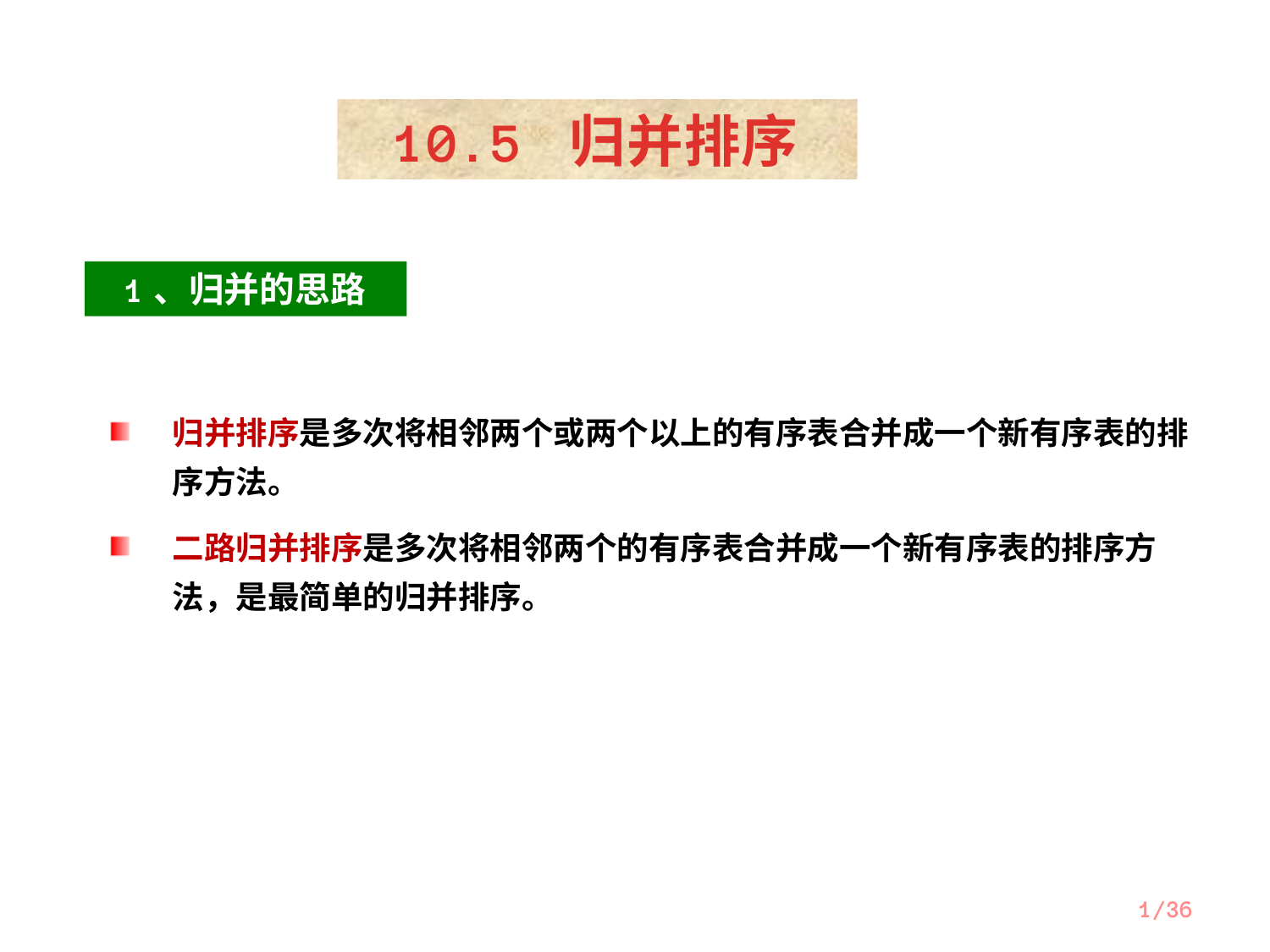

10.5 归并排序
1、归并的思路
归并排序是多次将相邻两个或两个以上的有序表合并成一个新有序表的排序方法。
二路归并排序是多次将相邻两个的有序表合并成一个新有序表的排序方法，是最简单的归并排序。
1/36